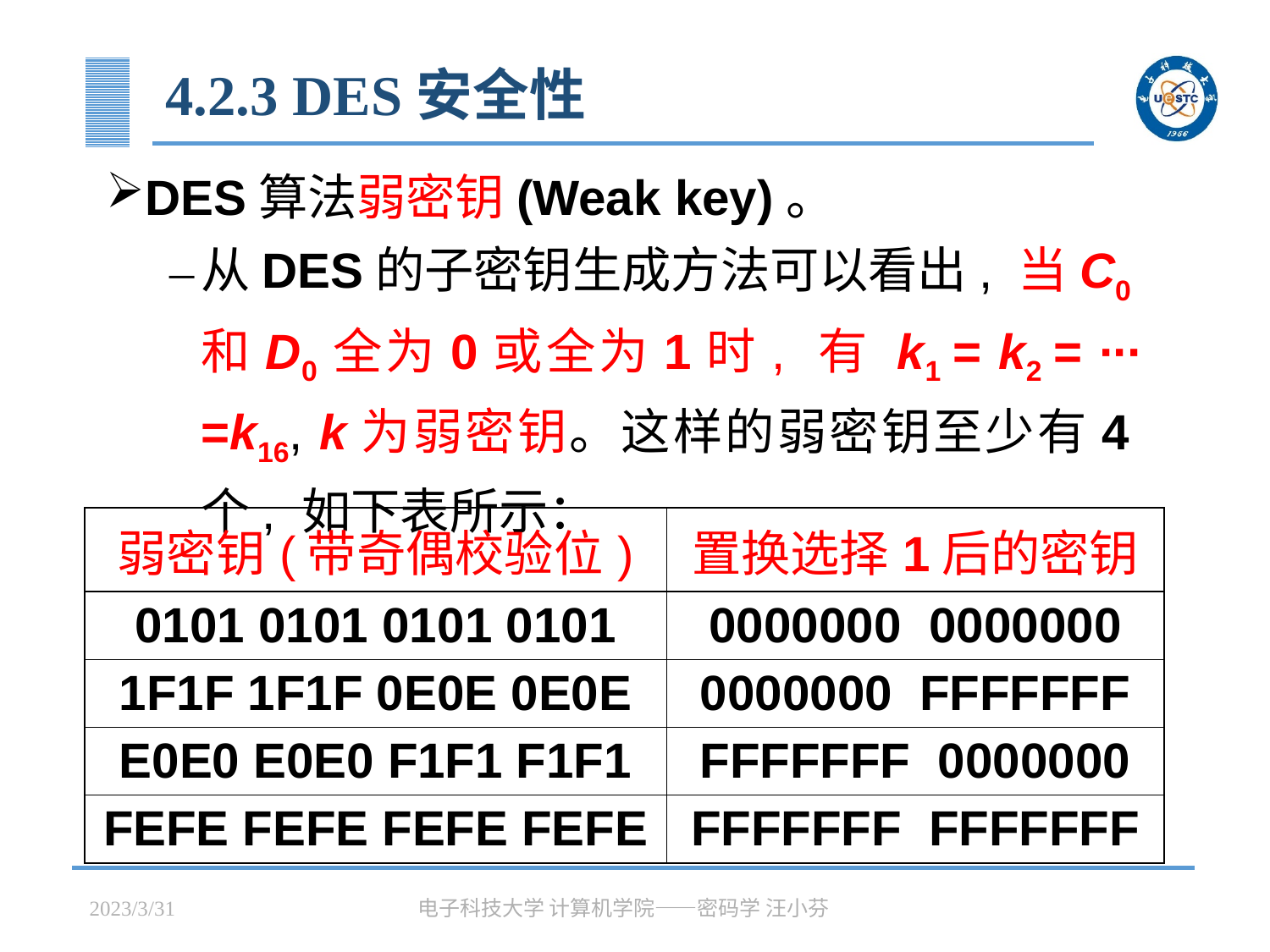

# 4.2.3 DES安全性
DES算法弱密钥(Weak key)。
从DES的子密钥生成方法可以看出, 当C0和D0全为0或全为1时, 有 k1 = k2 = ∙∙∙ =k16, k为弱密钥。这样的弱密钥至少有4个, 如下表所示：

| 弱密钥(带奇偶校验位) | 置换选择1后的密钥 |
| --- | --- |
| 0101 0101 0101 0101 | 0000000 0000000 |
| 1F1F 1F1F 0E0E 0E0E | 0000000 FFFFFFF |
| E0E0 E0E0 F1F1 F1F1 | FFFFFFF 0000000 |
| FEFE FEFE FEFE FEFE | FFFFFFF FFFFFFF |
2023/3/31
电子科技大学 计算机学院——密码学 汪小芬